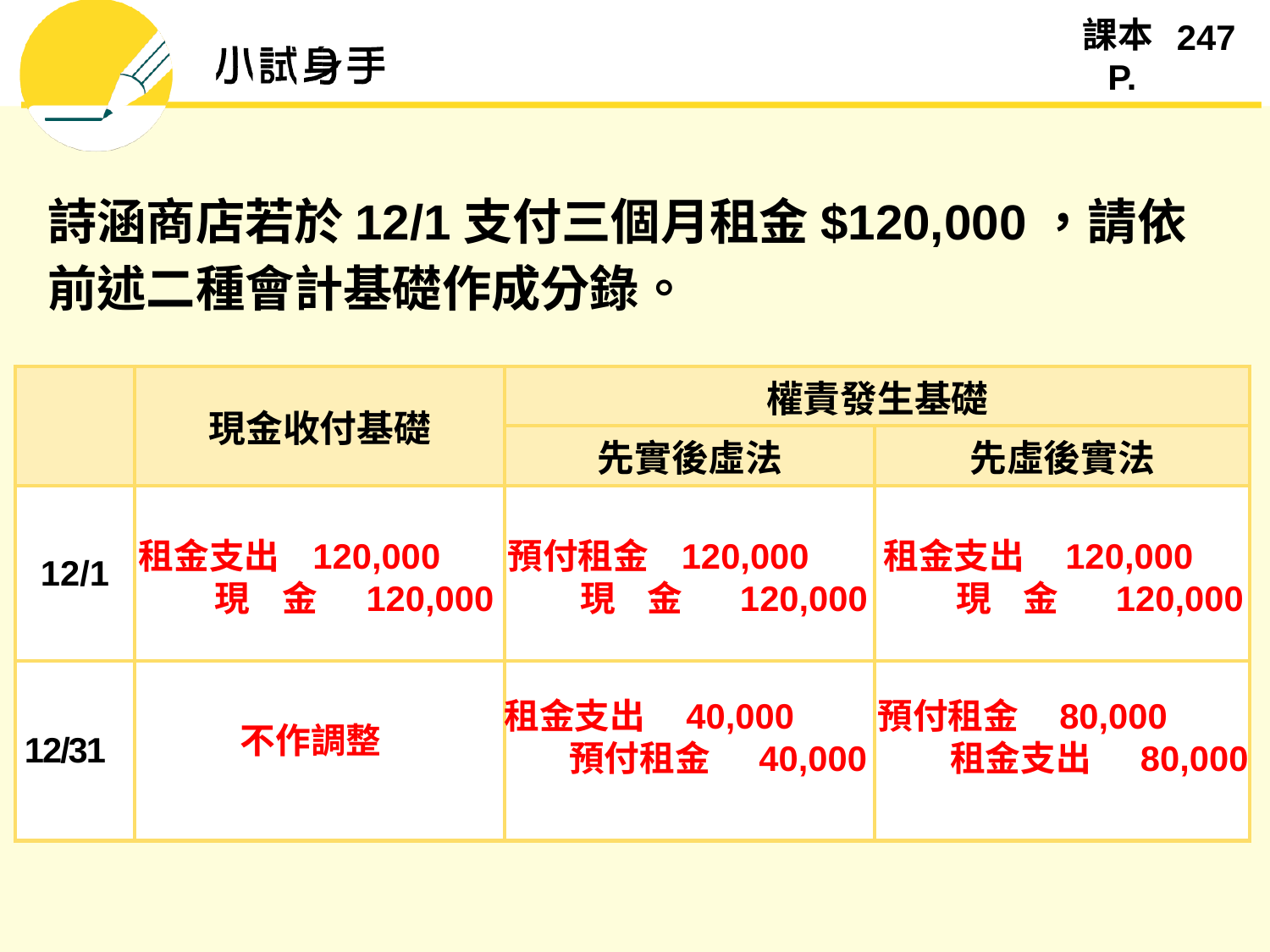

247
詩涵商店若於12/1支付三個月租金$120,000，請依前述二種會計基礎作成分錄。
|  | 現金收付基礎 | 權責發生基礎 |  |
| --- | --- | --- | --- |
|  |  | 先實後虛法 | 先虛後實法 |
| 12/1 |  |  |  |
| 12/31 |  |  |  |
租金支出   120,000
   　 現    金     120,000
預付租金   120,000
        現    金      120,000
租金支出    120,000
        現    金      120,000
租金支出    40,000
       預付租金     40,000
預付租金    80,000
        租金支出     80,000
不作調整